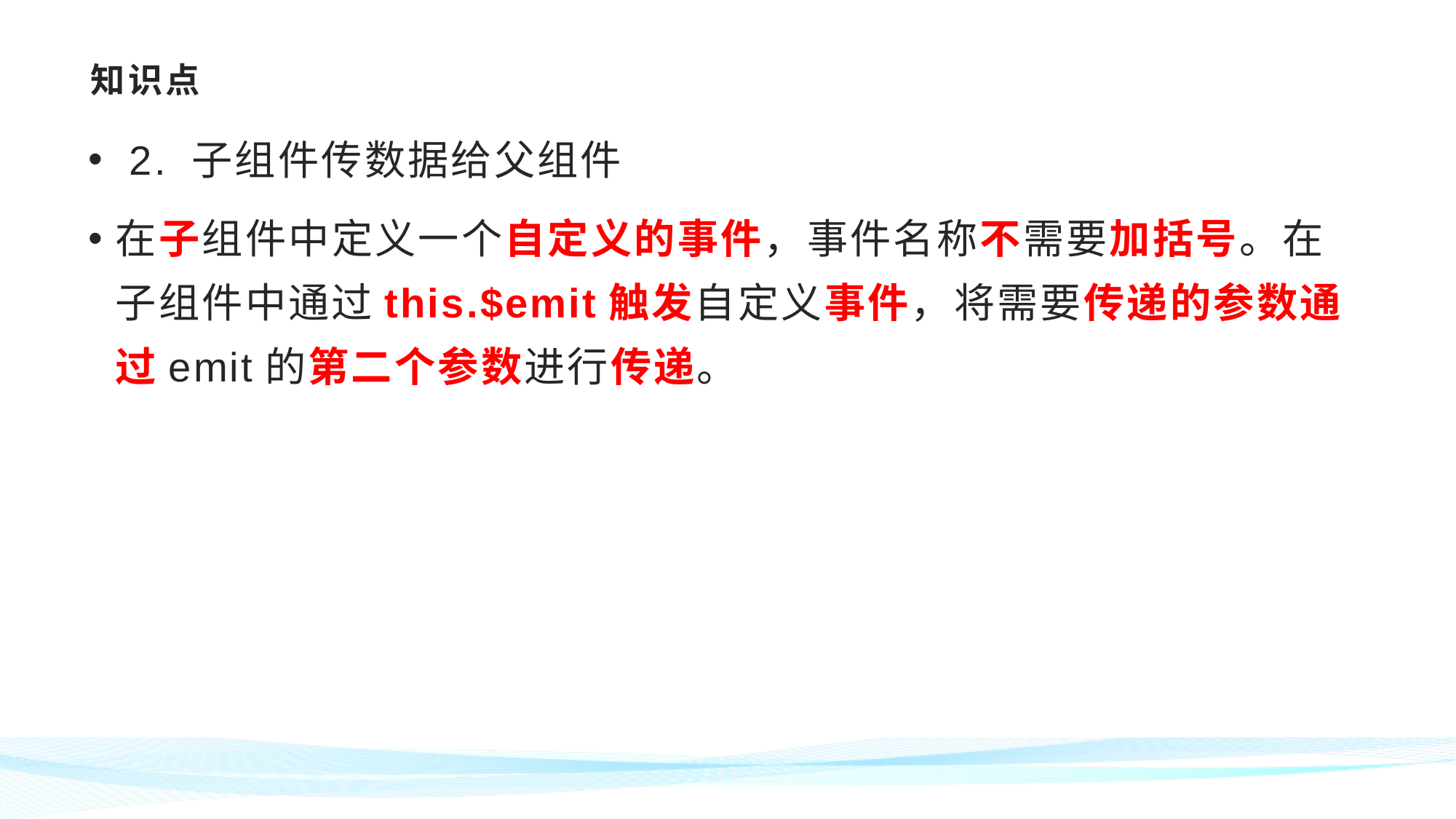

# 知识点
 2. 子组件传数据给父组件
在子组件中定义一个自定义的事件，事件名称不需要加括号。在子组件中通过this.$emit触发自定义事件，将需要传递的参数通过emit的第二个参数进行传递。